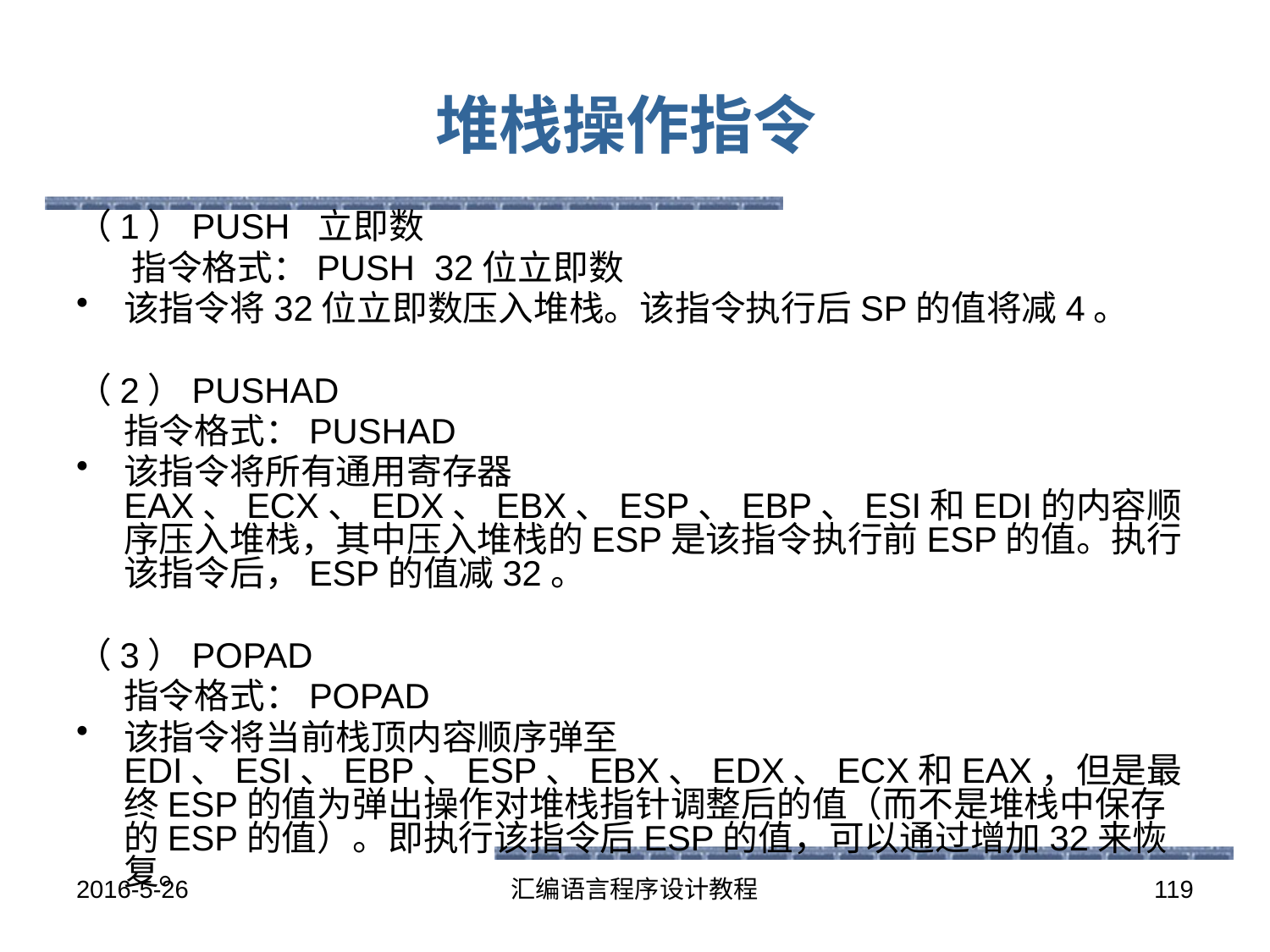

# 堆栈操作指令
（1）PUSH  立即数
      指令格式：PUSH  32位立即数
该指令将32位立即数压入堆栈。该指令执行后SP的值将减4。

（2）PUSHAD
     指令格式：PUSHAD
该指令将所有通用寄存器EAX、ECX、EDX、EBX、ESP、EBP、ESI和EDI的内容顺序压入堆栈，其中压入堆栈的ESP是该指令执行前ESP的值。执行该指令后，ESP的值减32。

（3）POPAD
     指令格式：POPAD
该指令将当前栈顶内容顺序弹至EDI、ESI、EBP、ESP、EBX、EDX、ECX和EAX，但是最终ESP的值为弹出操作对堆栈指针调整后的值（而不是堆栈中保存的ESP的值）。即执行该指令后ESP的值，可以通过增加32来恢复。
2016-5-26
汇编语言程序设计教程
119